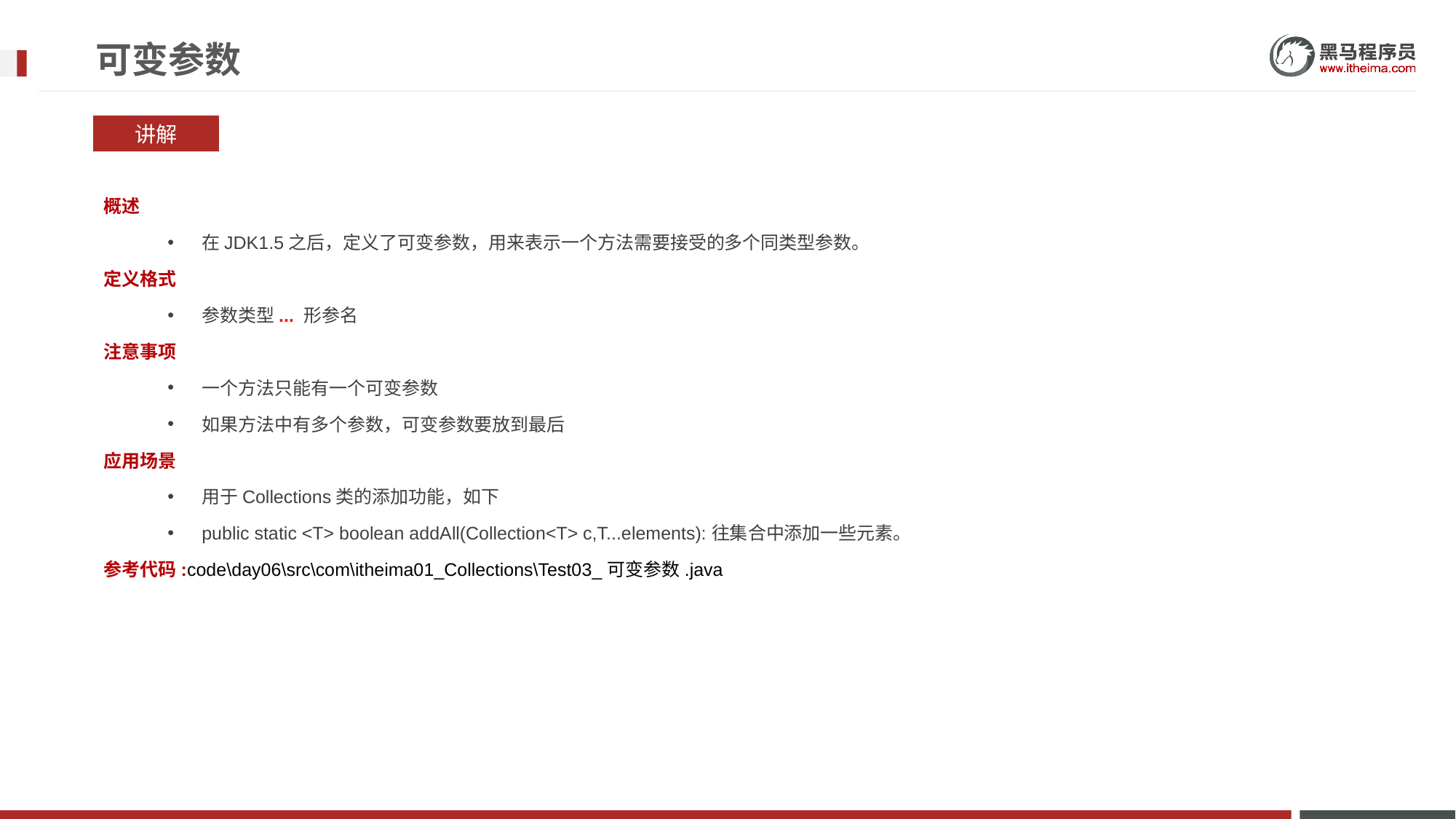

# 可变参数
讲解
概述
在JDK1.5之后，定义了可变参数，用来表示一个方法需要接受的多个同类型参数。
定义格式
参数类型... 形参名
注意事项
一个方法只能有一个可变参数
如果方法中有多个参数，可变参数要放到最后
应用场景
用于Collections类的添加功能，如下
public static <T> boolean addAll(Collection<T> c,T...elements):往集合中添加一些元素。
参考代码:code\day06\src\com\itheima01_Collections\Test03_可变参数.java